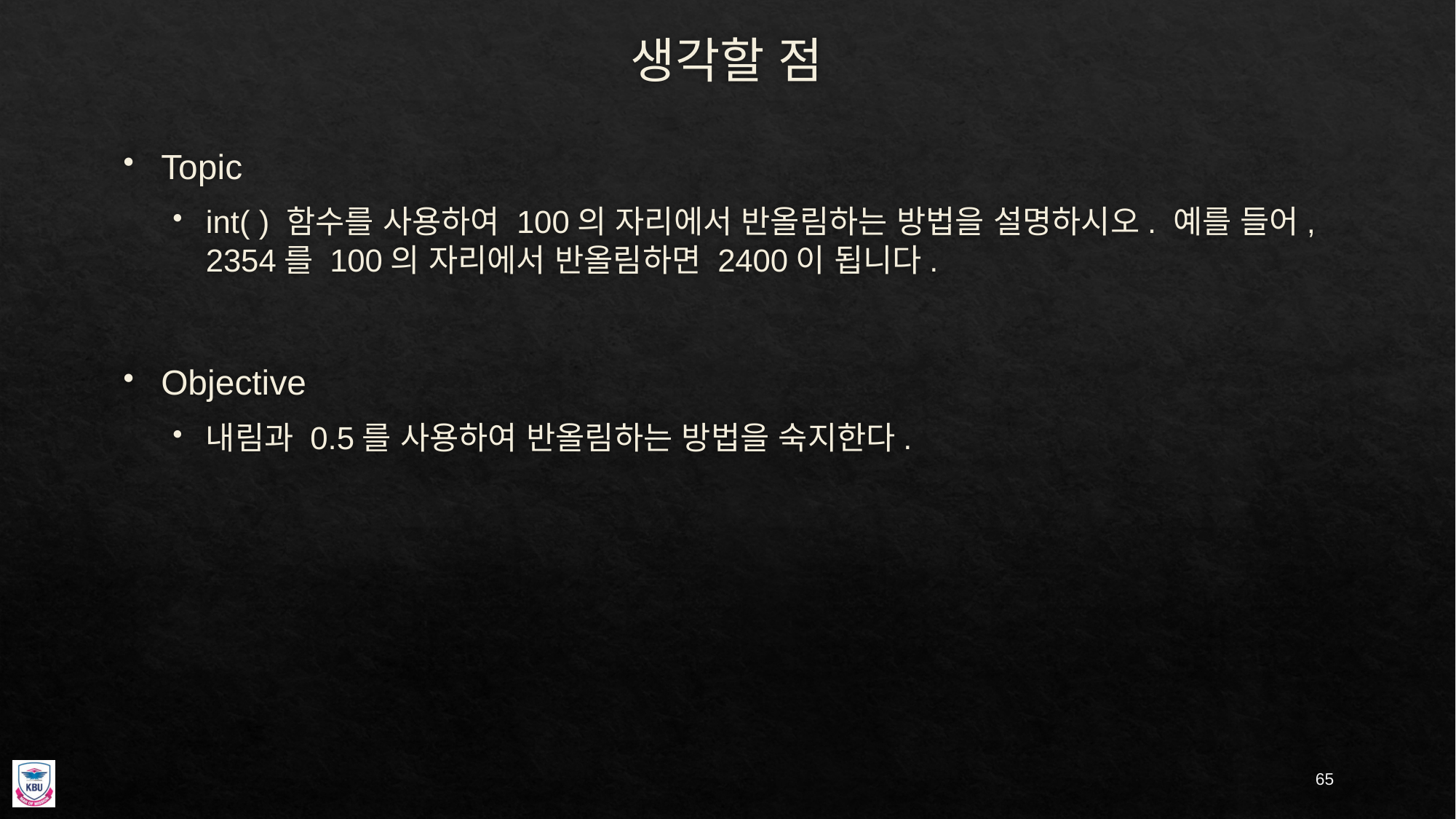

# 생각할 점
Topic
int( ) 함수를 사용하여 100의 자리에서 반올림하는 방법을 설명하시오. 예를 들어, 2354를 100의 자리에서 반올림하면 2400이 됩니다.

Objective
내림과 0.5를 사용하여 반올림하는 방법을 숙지한다.
65